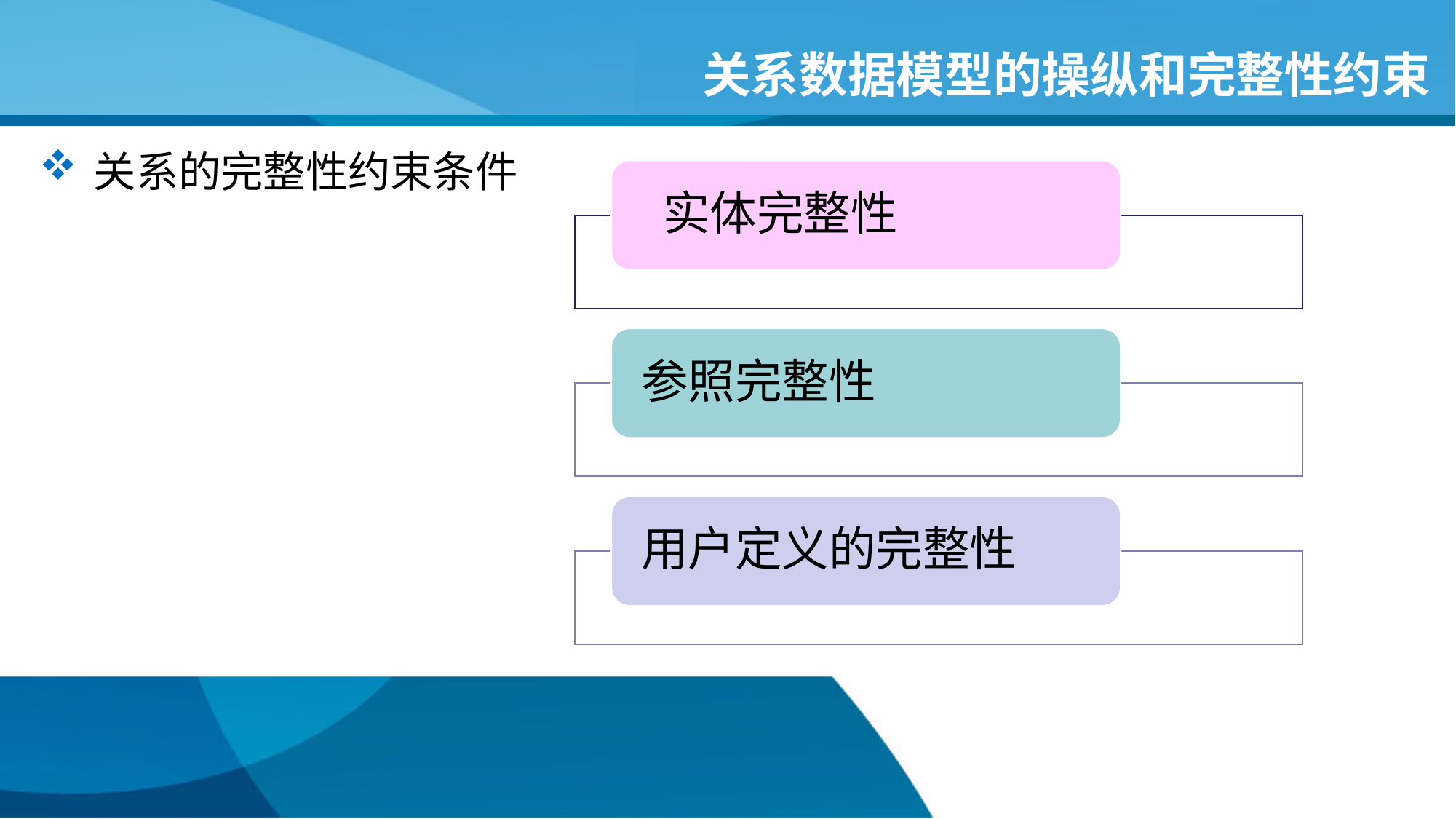

# 关系数据模型的操纵和完整性约束
关系的完整性约束条件

 实体完整性
参照完整性
用户定义的完整性